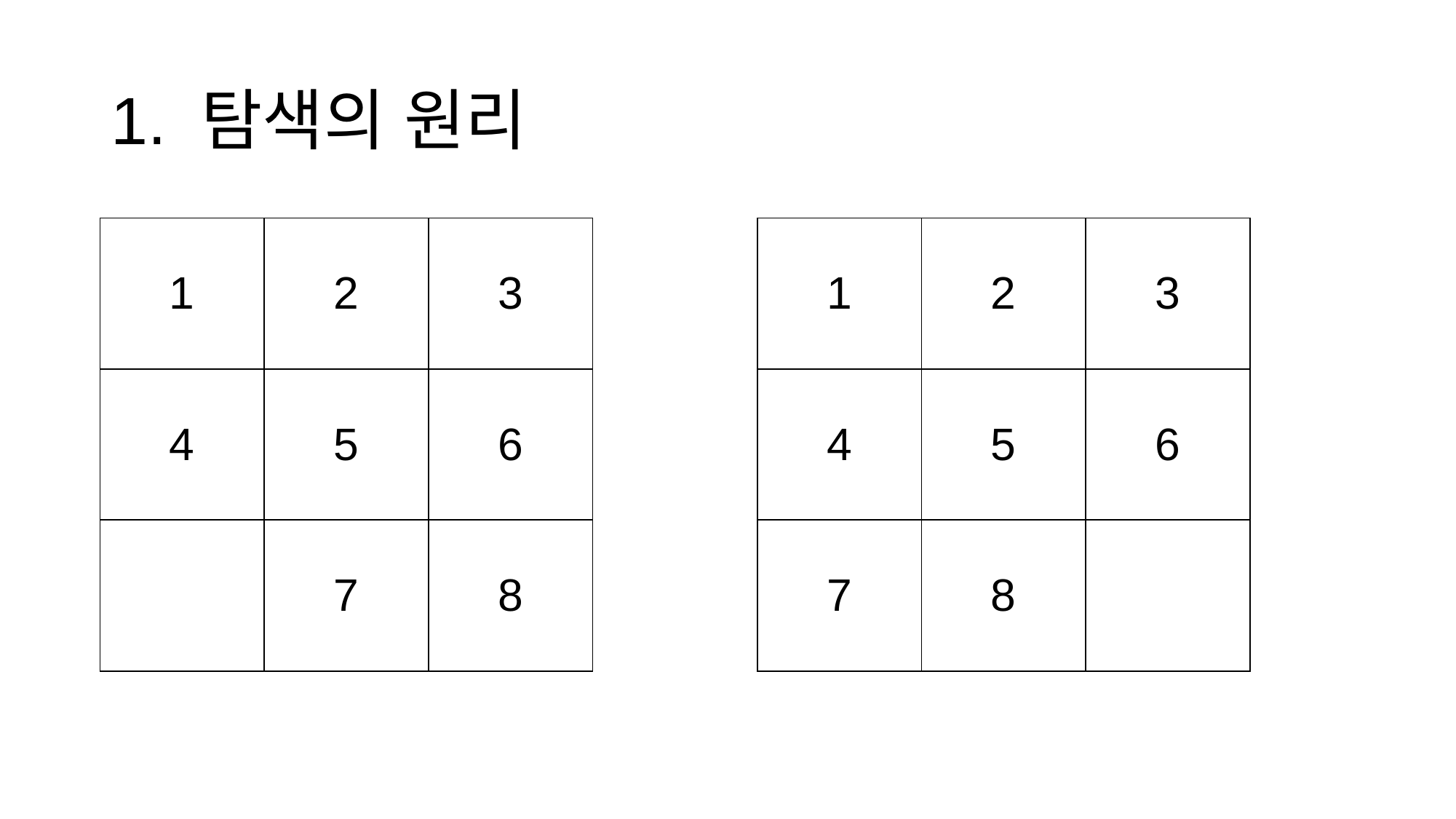

# 1. 탐색의 원리
| 1 | 2 | 3 |
| --- | --- | --- |
| 4 | 5 | 6 |
|  | 7 | 8 |
| 1 | 2 | 3 |
| --- | --- | --- |
| 4 | 5 | 6 |
| 7 | 8 |  |